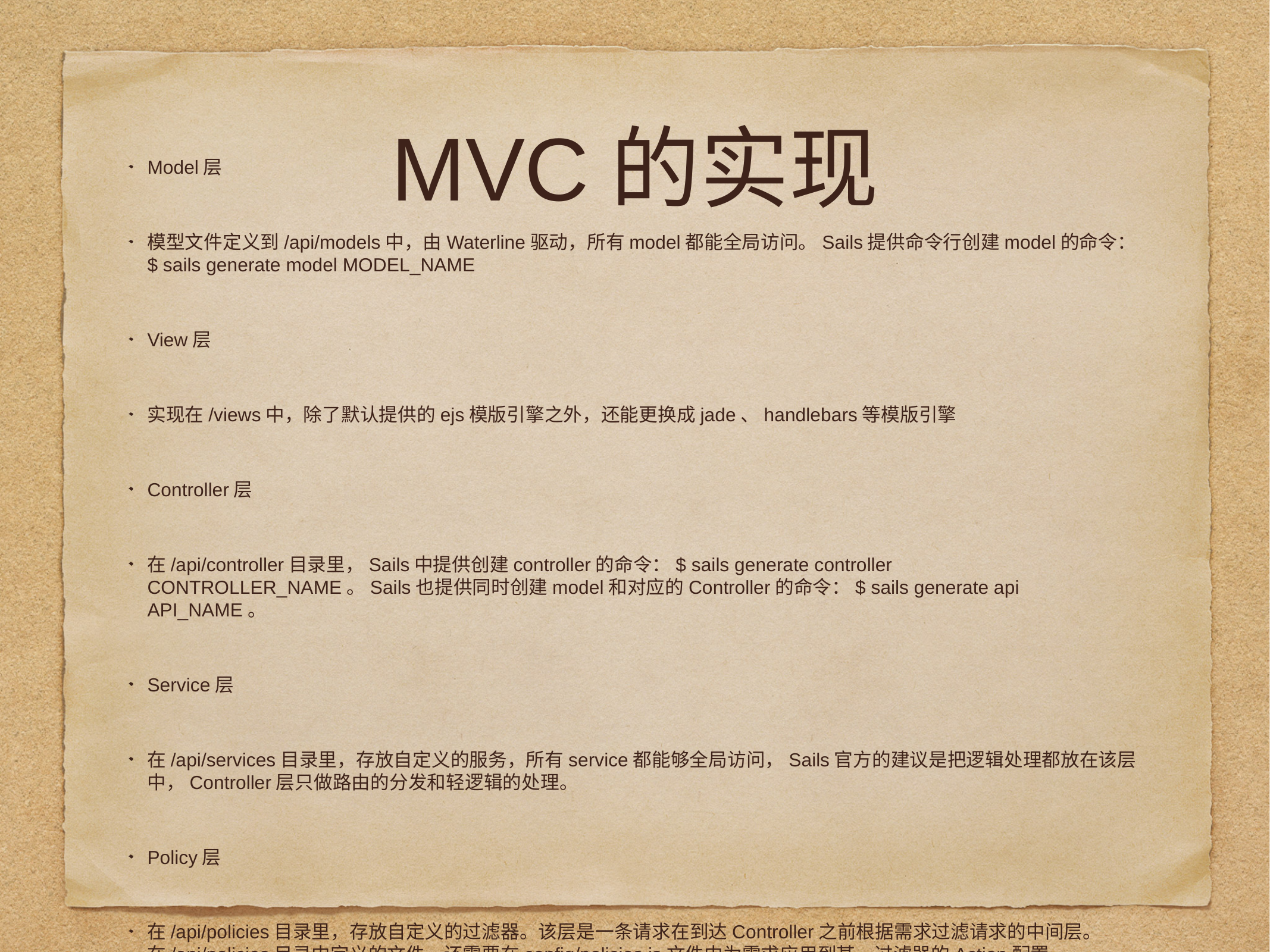

# MVC的实现
Model层

模型文件定义到/api/models中，由Waterline驱动，所有model都能全局访问。Sails提供命令行创建model的命令：$ sails generate model MODEL_NAME

View层

实现在/views中，除了默认提供的ejs模版引擎之外，还能更换成jade、handlebars等模版引擎

Controller层

在/api/controller目录里，Sails中提供创建controller的命令：$ sails generate controller CONTROLLER_NAME。Sails也提供同时创建model和对应的Controller的命令：$ sails generate api API_NAME。

Service层

在/api/services目录里，存放自定义的服务，所有service都能够全局访问，Sails官方的建议是把逻辑处理都放在该层中，Controller层只做路由的分发和轻逻辑的处理。

Policy层

在/api/policies目录里，存放自定义的过滤器。该层是一条请求在到达Controller之前根据需求过滤请求的中间层。在/api/policies目录中定义的文件，还需要在config/policies.js文件中为需求应用到某一过滤器的Action配置。